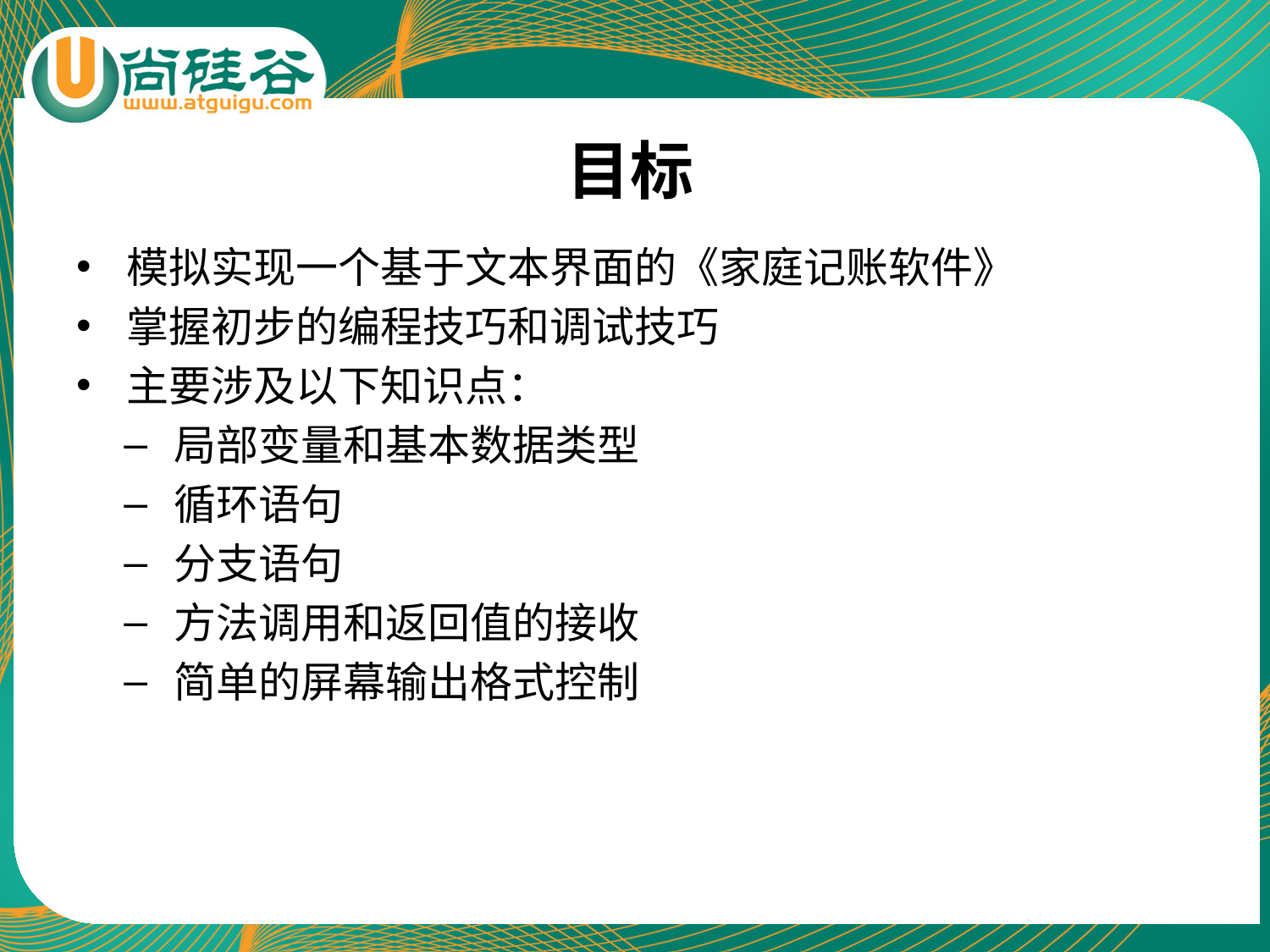

# 目标
模拟实现一个基于文本界面的《家庭记账软件》
掌握初步的编程技巧和调试技巧
主要涉及以下知识点：
局部变量和基本数据类型
循环语句
分支语句
方法调用和返回值的接收
简单的屏幕输出格式控制